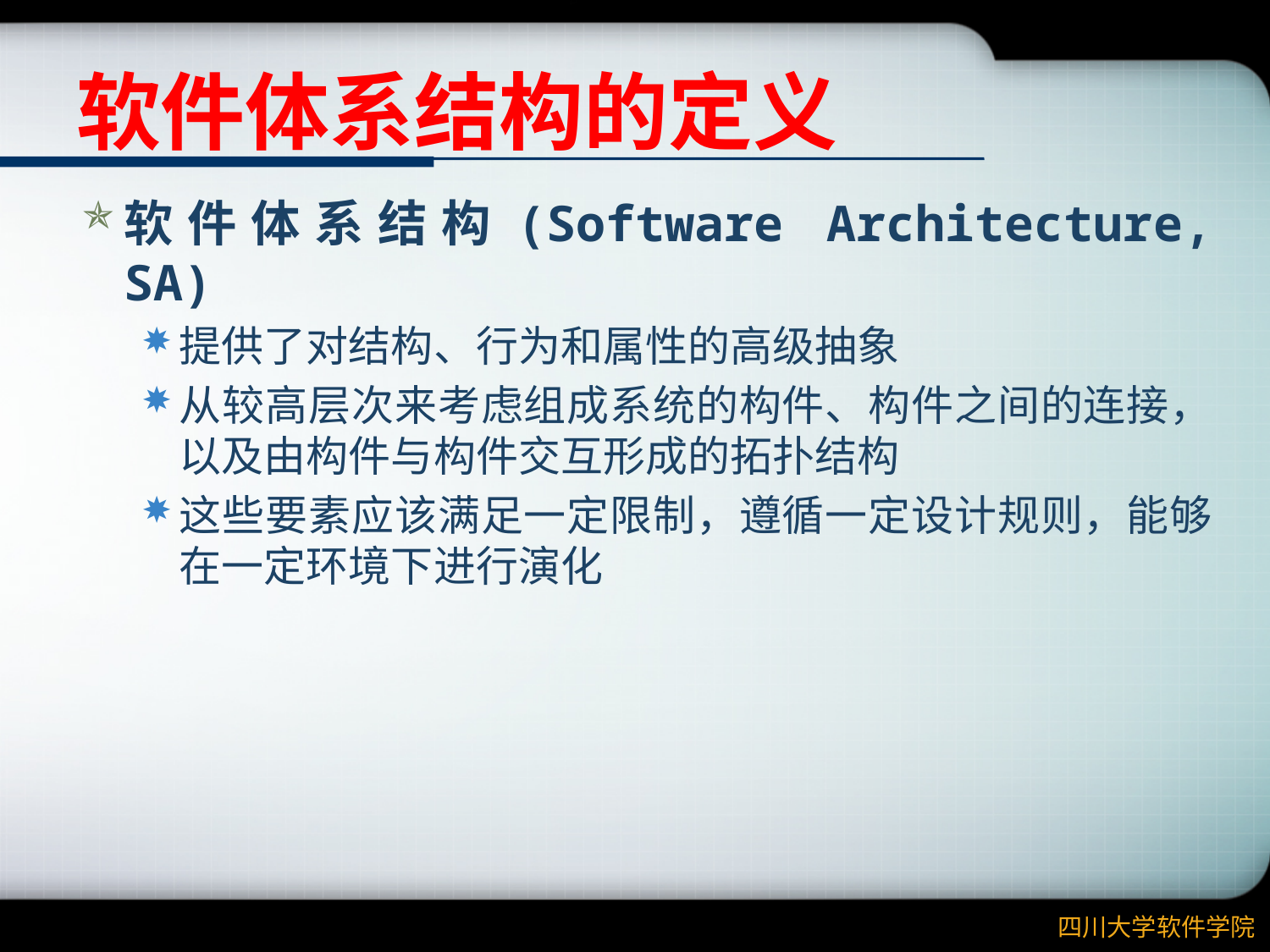

# 软件体系结构的定义
软件体系结构(Software Architecture, SA)
提供了对结构、行为和属性的高级抽象
从较高层次来考虑组成系统的构件、构件之间的连接，以及由构件与构件交互形成的拓扑结构
这些要素应该满足一定限制，遵循一定设计规则，能够在一定环境下进行演化